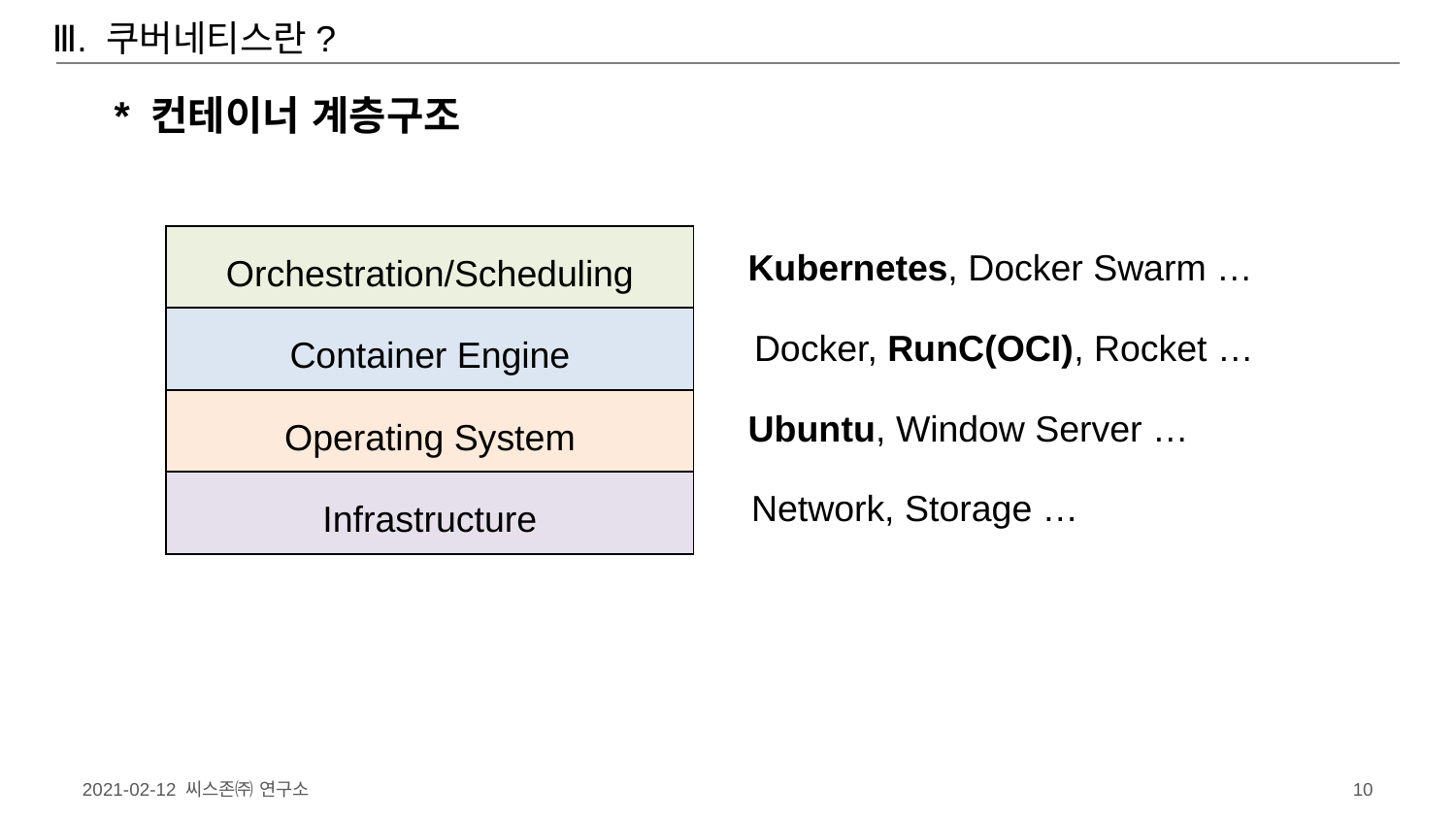

Ⅲ. 쿠버네티스란?
* 컨테이너 계층구조
| Orchestration/Scheduling |
| --- |
| Container Engine |
| Operating System |
| Infrastructure |
Kubernetes, Docker Swarm …
Docker, RunC(OCI), Rocket …
Ubuntu, Window Server …
Network, Storage …